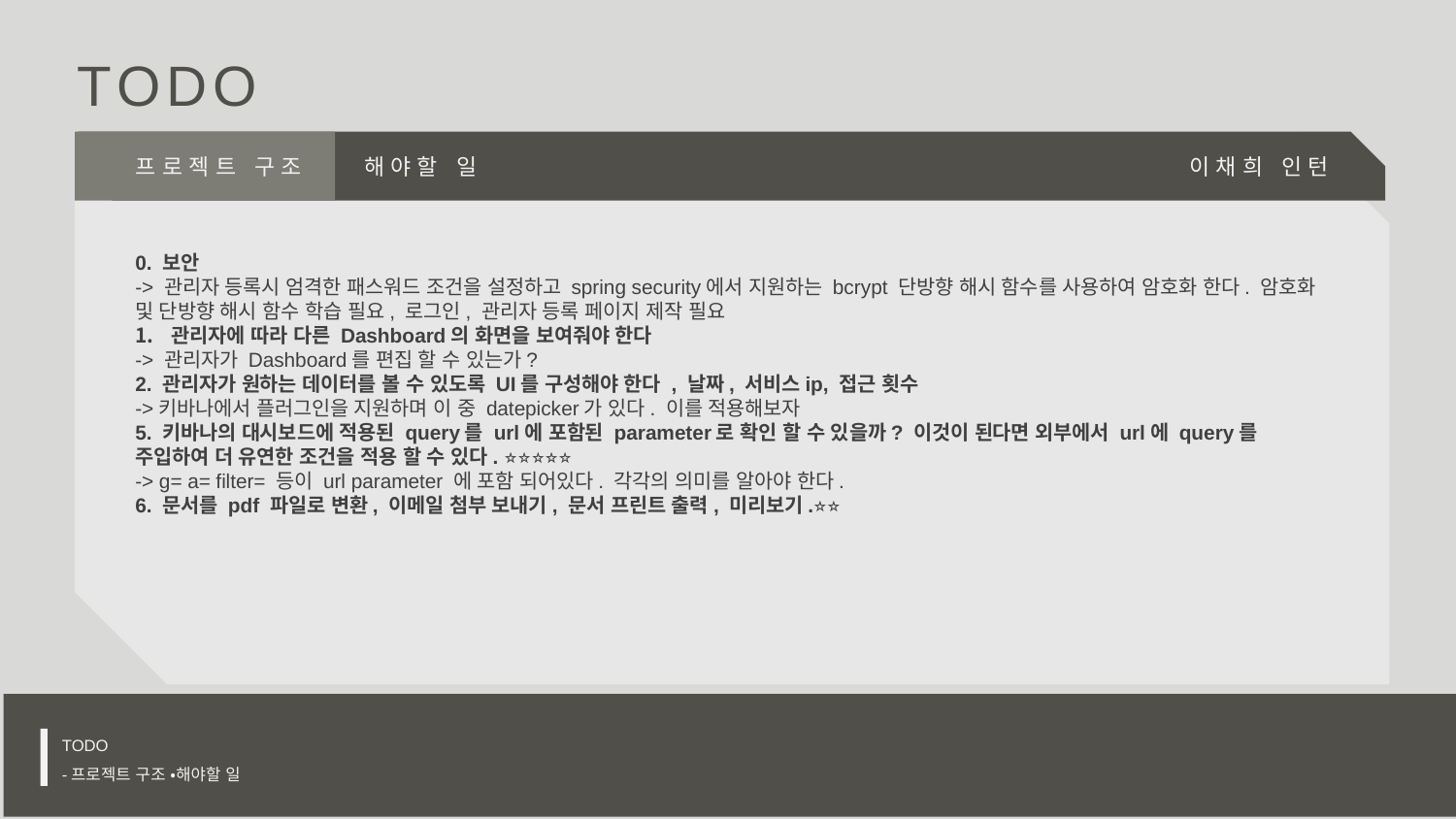

TODO
0. 보안
-> 관리자 등록시 엄격한 패스워드 조건을 설정하고 spring security에서 지원하는 bcrypt 단방향 해시 함수를 사용하여 암호화 한다. 암호화 및 단방향 해시 함수 학습 필요, 로그인, 관리자 등록 페이지 제작 필요
관리자에 따라 다른 Dashboard의 화면을 보여줘야 한다
-> 관리자가 Dashboard를 편집 할 수 있는가?
2. 관리자가 원하는 데이터를 볼 수 있도록 UI를 구성해야 한다 , 날짜, 서비스ip, 접근 횟수
->키바나에서 플러그인을 지원하며 이 중 datepicker가 있다. 이를 적용해보자
5. 키바나의 대시보드에 적용된 query를 url에 포함된 parameter로 확인 할 수 있을까? 이것이 된다면 외부에서 url에 query를 주입하여 더 유연한 조건을 적용 할 수 있다. ⭐⭐⭐⭐⭐
-> g= a= filter= 등이 url parameter 에 포함 되어있다. 각각의 의미를 알아야 한다.
6. 문서를 pdf 파일로 변환, 이메일 첨부 보내기, 문서 프린트 출력, 미리보기.⭐⭐

   프로젝트 구조
해야할 일
이채희 인턴

TODO
-프로젝트 구조 •해야할 일